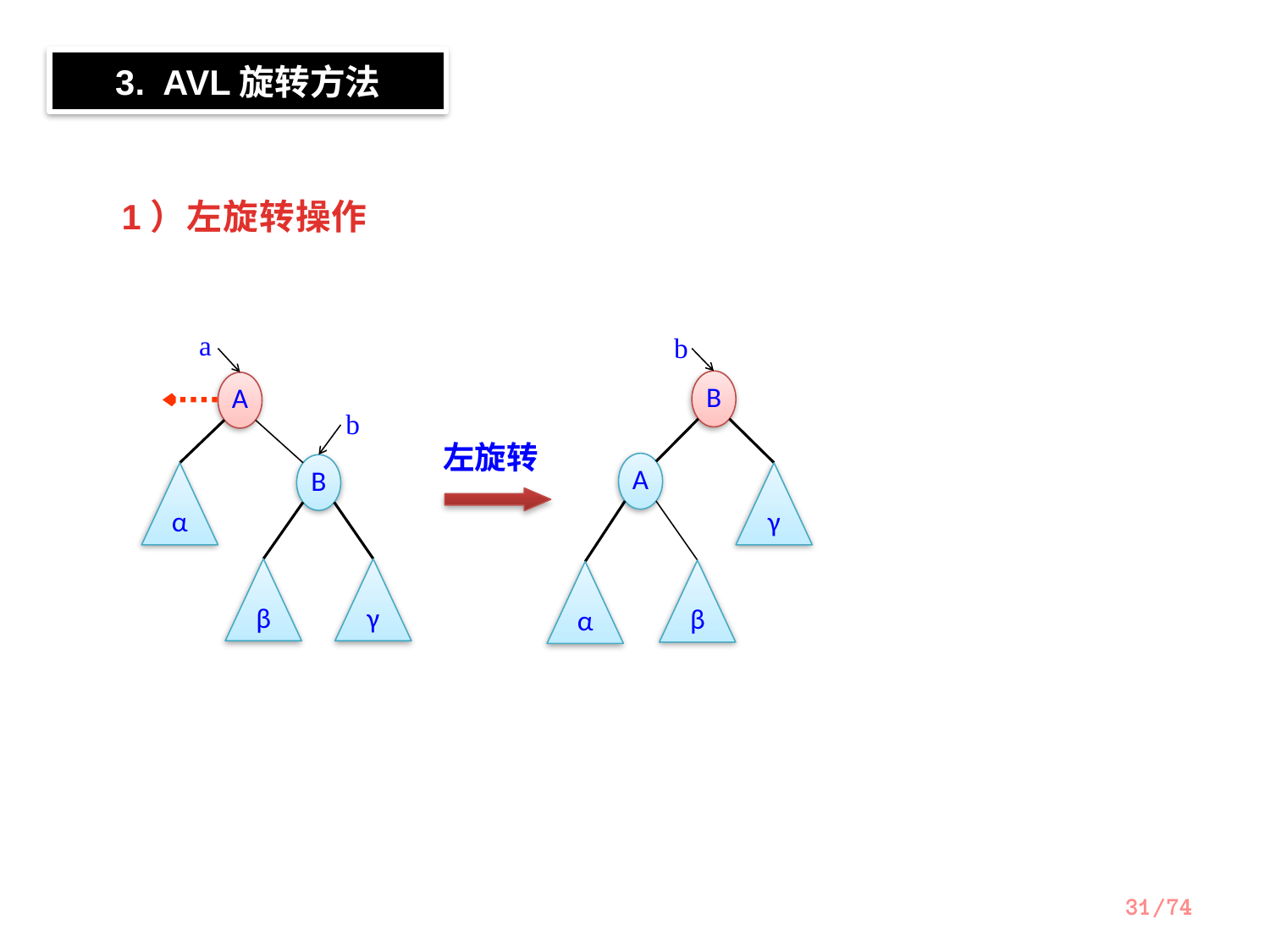

3.  AVL旋转方法
1）左旋转操作
a
b

B
A

b

左旋转
A
B
α
γ

β
γ
β
α
31/74